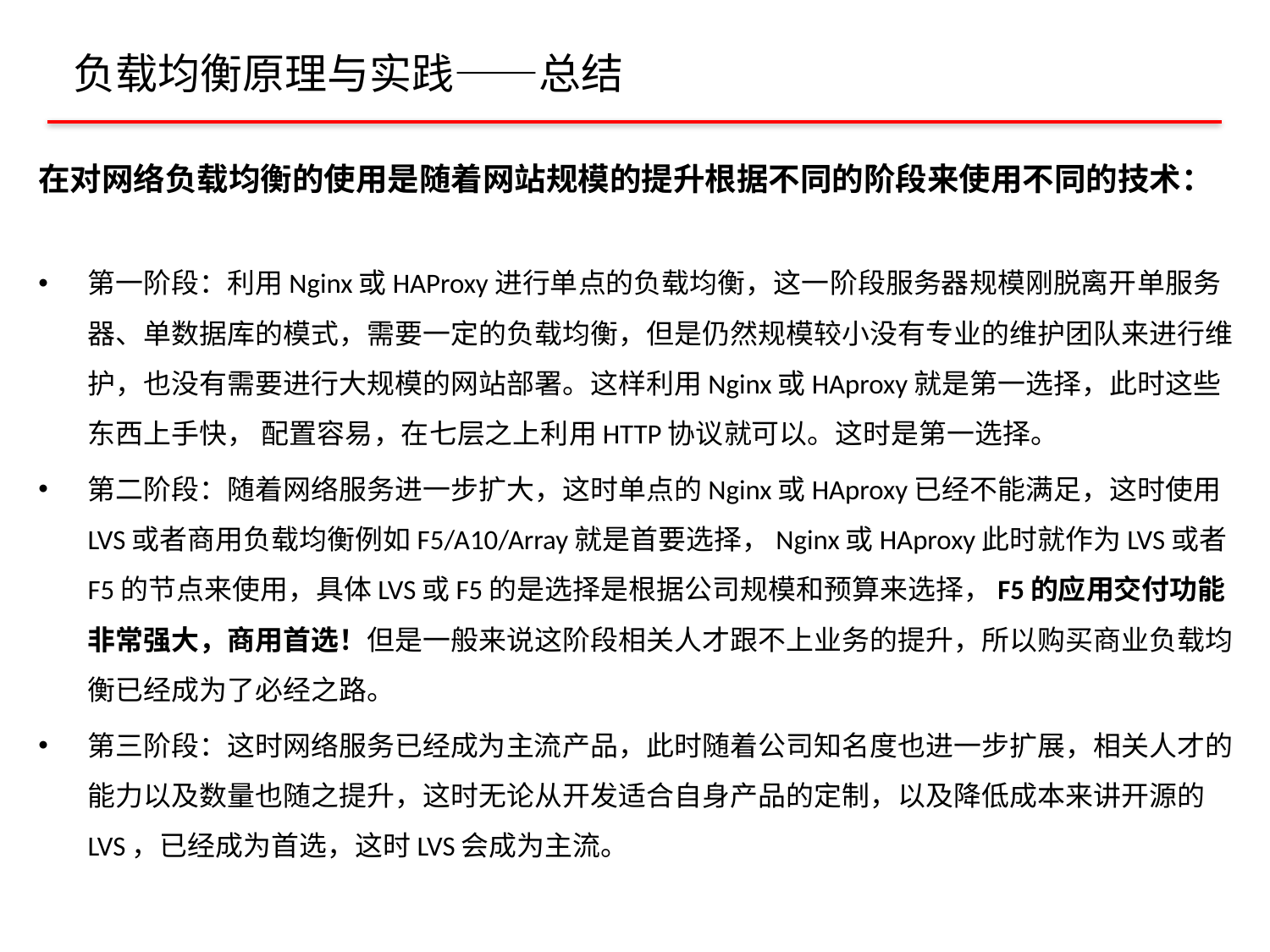

负载均衡原理与实践——总结
在对网络负载均衡的使用是随着网站规模的提升根据不同的阶段来使用不同的技术：
第一阶段：利用Nginx或HAProxy进行单点的负载均衡，这一阶段服务器规模刚脱离开单服务器、单数据库的模式，需要一定的负载均衡，但是仍然规模较小没有专业的维护团队来进行维护，也没有需要进行大规模的网站部署。这样利用Nginx或HAproxy就是第一选择，此时这些东西上手快， 配置容易，在七层之上利用HTTP协议就可以。这时是第一选择。
第二阶段：随着网络服务进一步扩大，这时单点的Nginx或HAproxy已经不能满足，这时使用LVS或者商用负载均衡例如F5/A10/Array就是首要选择，Nginx或HAproxy此时就作为LVS或者F5的节点来使用，具体LVS或F5的是选择是根据公司规模和预算来选择，F5的应用交付功能非常强大，商用首选！但是一般来说这阶段相关人才跟不上业务的提升，所以购买商业负载均衡已经成为了必经之路。
第三阶段：这时网络服务已经成为主流产品，此时随着公司知名度也进一步扩展，相关人才的能力以及数量也随之提升，这时无论从开发适合自身产品的定制，以及降低成本来讲开源的LVS，已经成为首选，这时LVS会成为主流。